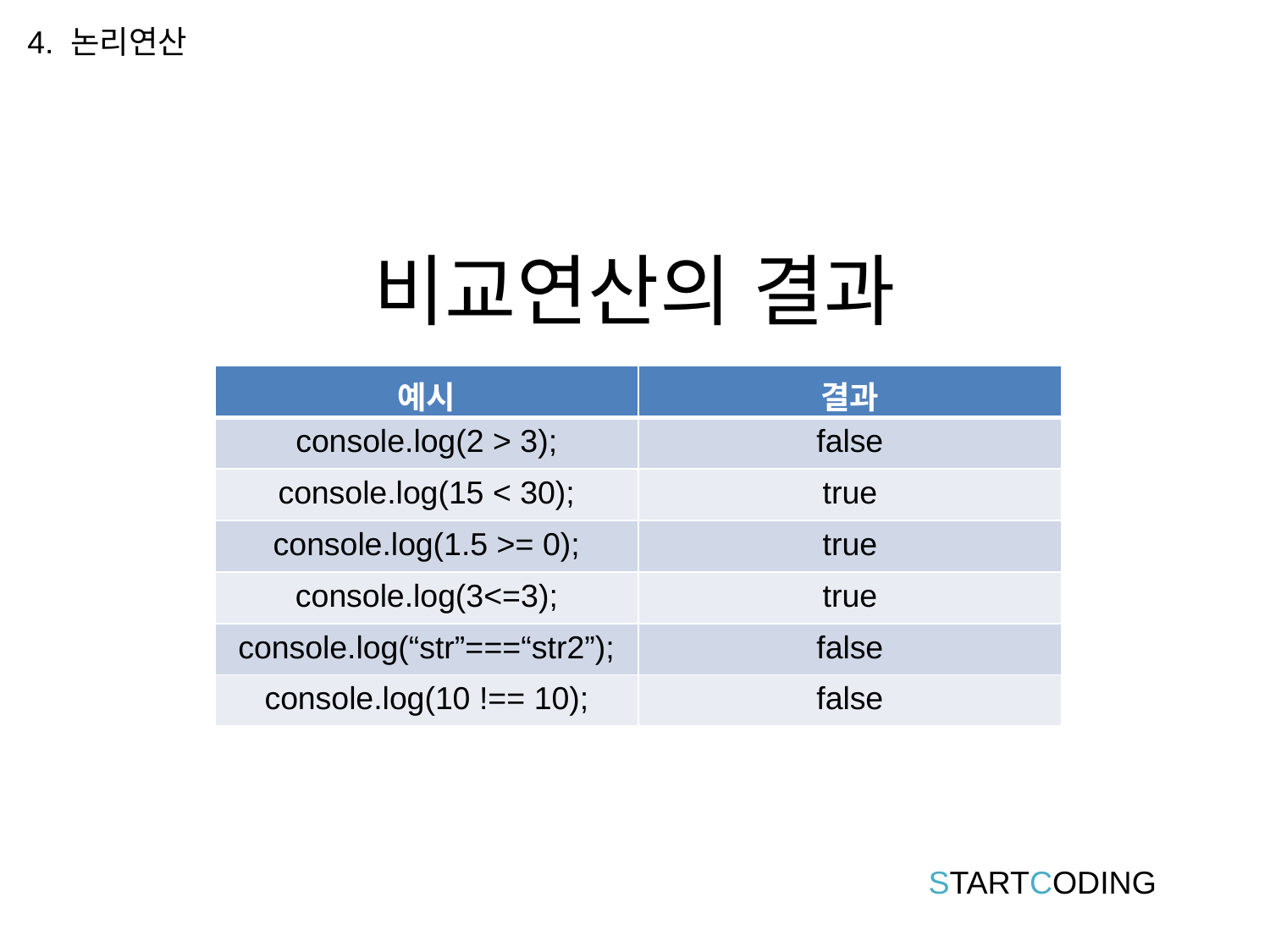

4. 논리연산
# 비교연산의 결과
| 예시 | 결과 |
| --- | --- |
| console.log(2 > 3); | false |
| console.log(15 < 30); | true |
| console.log(1.5 >= 0); | true |
| console.log(3<=3); | true |
| console.log(“str”===“str2”); | false |
| console.log(10 !== 10); | false |
STARTCODING